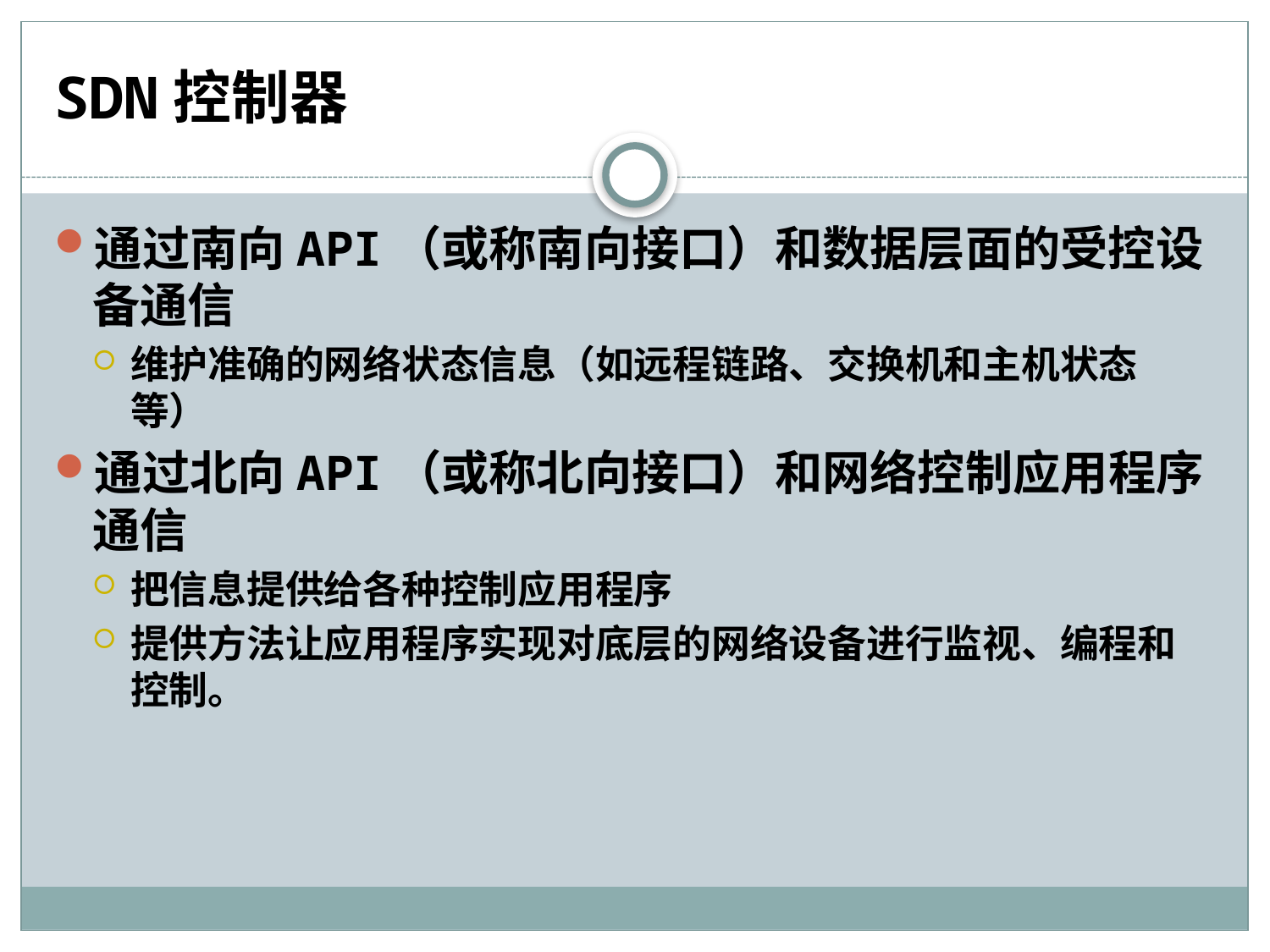

# SDN控制器
通过南向API（或称南向接口）和数据层面的受控设备通信
维护准确的网络状态信息（如远程链路、交换机和主机状态等）
通过北向API（或称北向接口）和网络控制应用程序通信
把信息提供给各种控制应用程序
提供方法让应用程序实现对底层的网络设备进行监视、编程和控制。